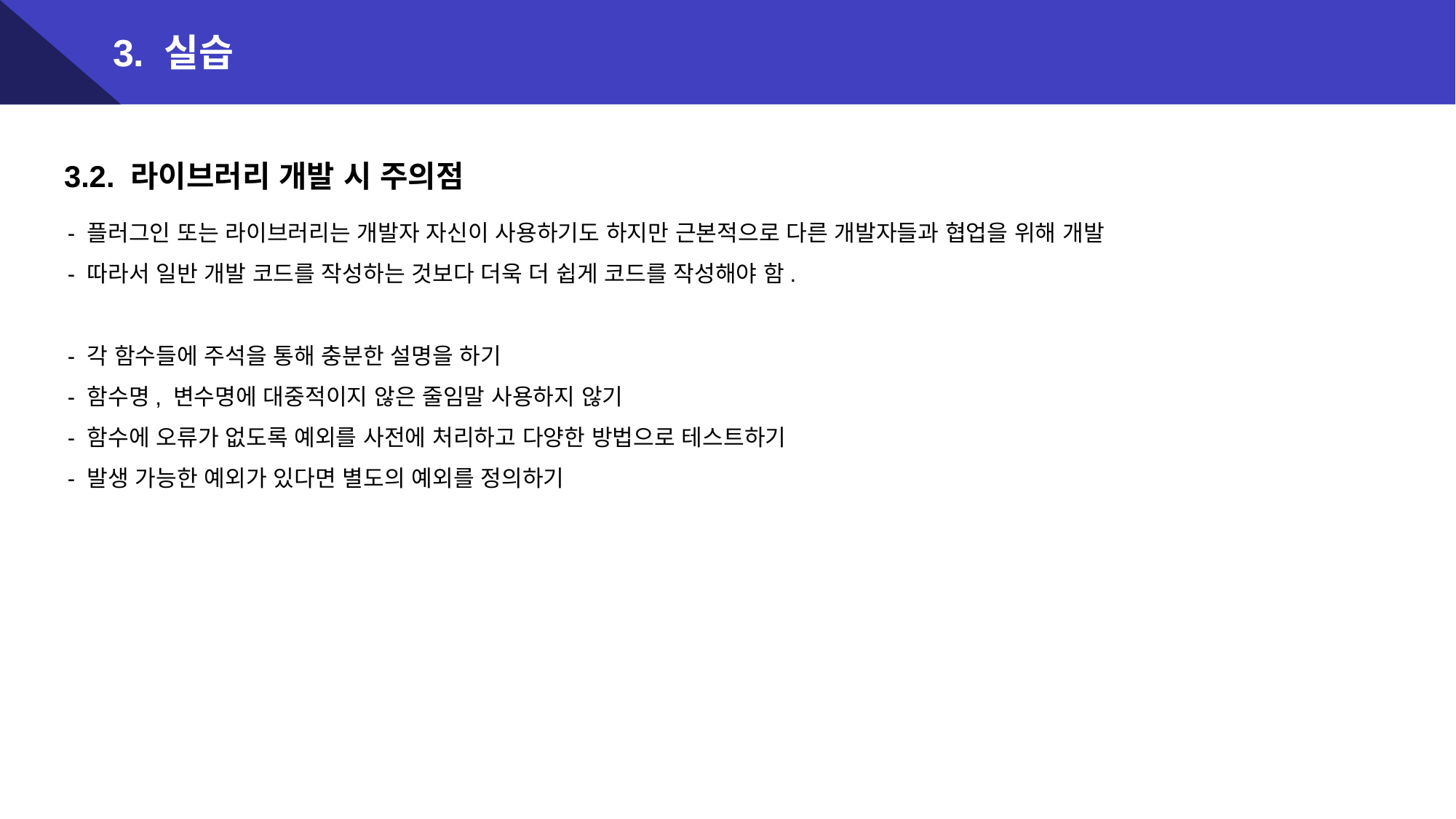

3. 실습
3.2. 라이브러리 개발 시 주의점
 - 플러그인 또는 라이브러리는 개발자 자신이 사용하기도 하지만 근본적으로 다른 개발자들과 협업을 위해 개발
 - 따라서 일반 개발 코드를 작성하는 것보다 더욱 더 쉽게 코드를 작성해야 함.

 - 각 함수들에 주석을 통해 충분한 설명을 하기
 - 함수명, 변수명에 대중적이지 않은 줄임말 사용하지 않기
 - 함수에 오류가 없도록 예외를 사전에 처리하고 다양한 방법으로 테스트하기
 - 발생 가능한 예외가 있다면 별도의 예외를 정의하기